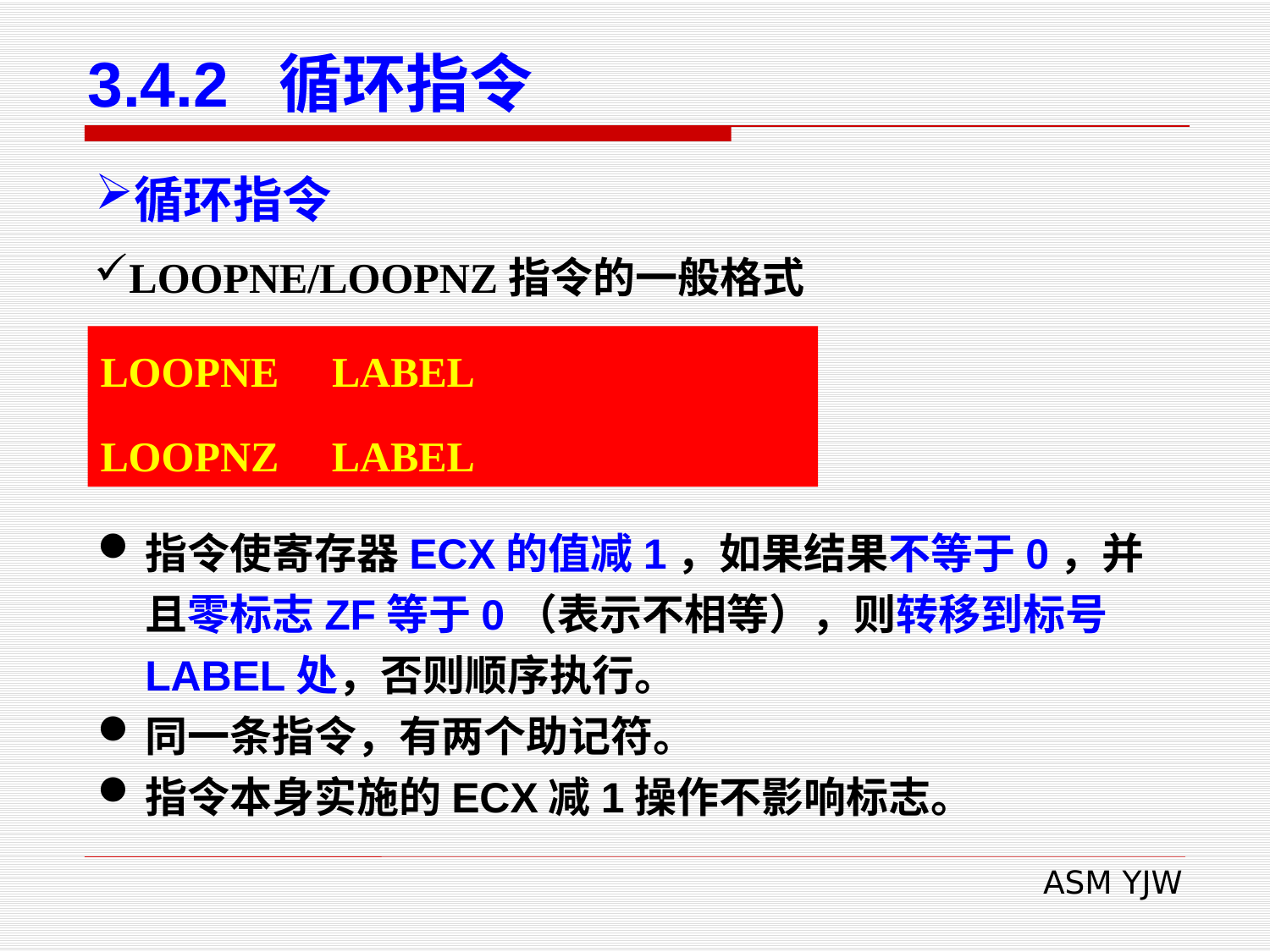

# 3.4.2  循环指令
循环指令
LOOPNE/LOOPNZ指令的一般格式
LOOPNE     LABEL
LOOPNZ     LABEL
指令使寄存器ECX的值减1，如果结果不等于0，并且零标志ZF等于0（表示不相等），则转移到标号LABEL处，否则顺序执行。
同一条指令，有两个助记符。
指令本身实施的ECX减1操作不影响标志。